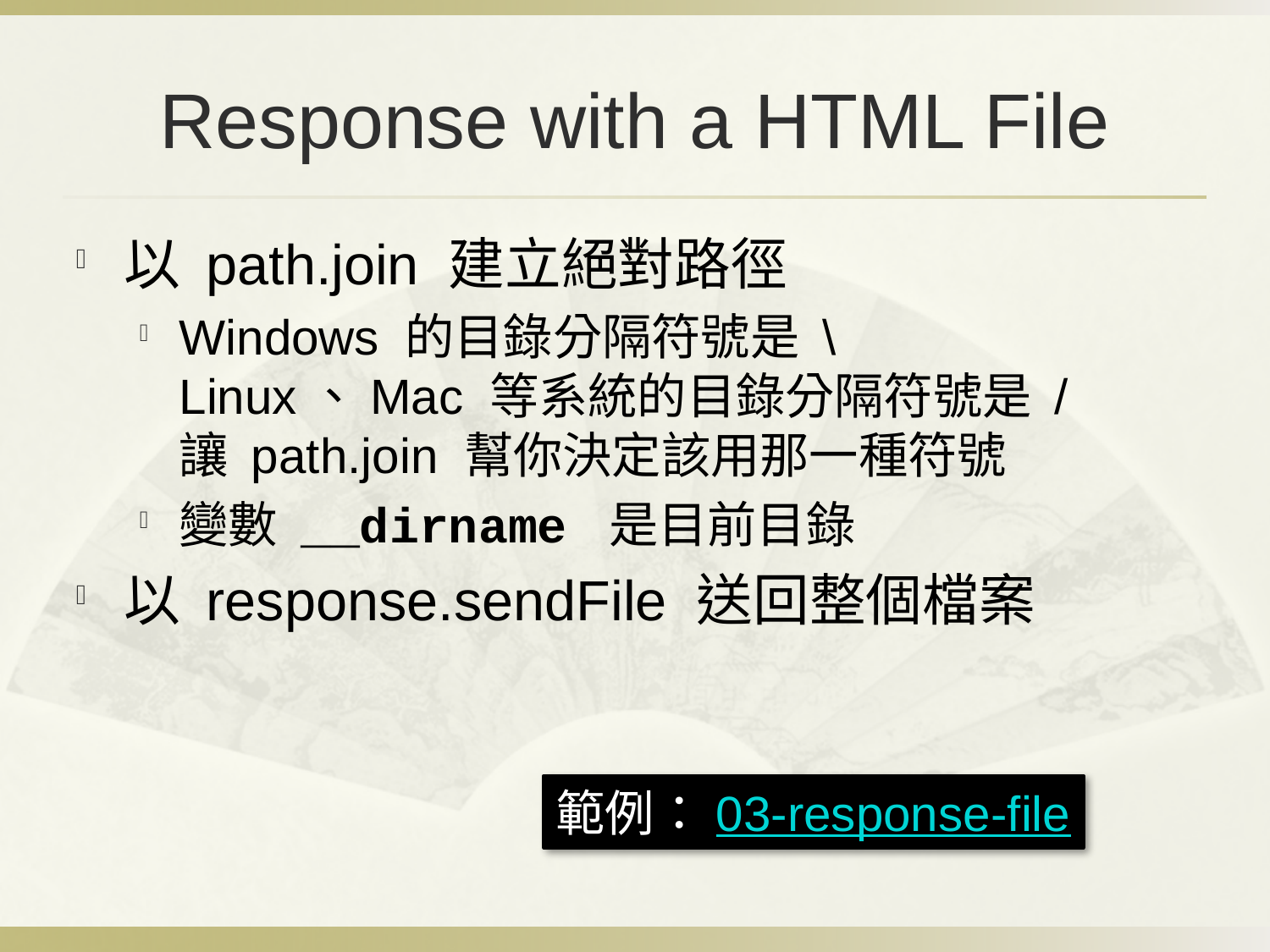

# Response with a HTML File
以 path.join 建立絕對路徑
Windows 的目錄分隔符號是 \
Linux、Mac 等系統的目錄分隔符號是 /
讓 path.join 幫你決定該用那一種符號
變數 __dirname 是目前目錄
以 response.sendFile 送回整個檔案
範例：03-response-file